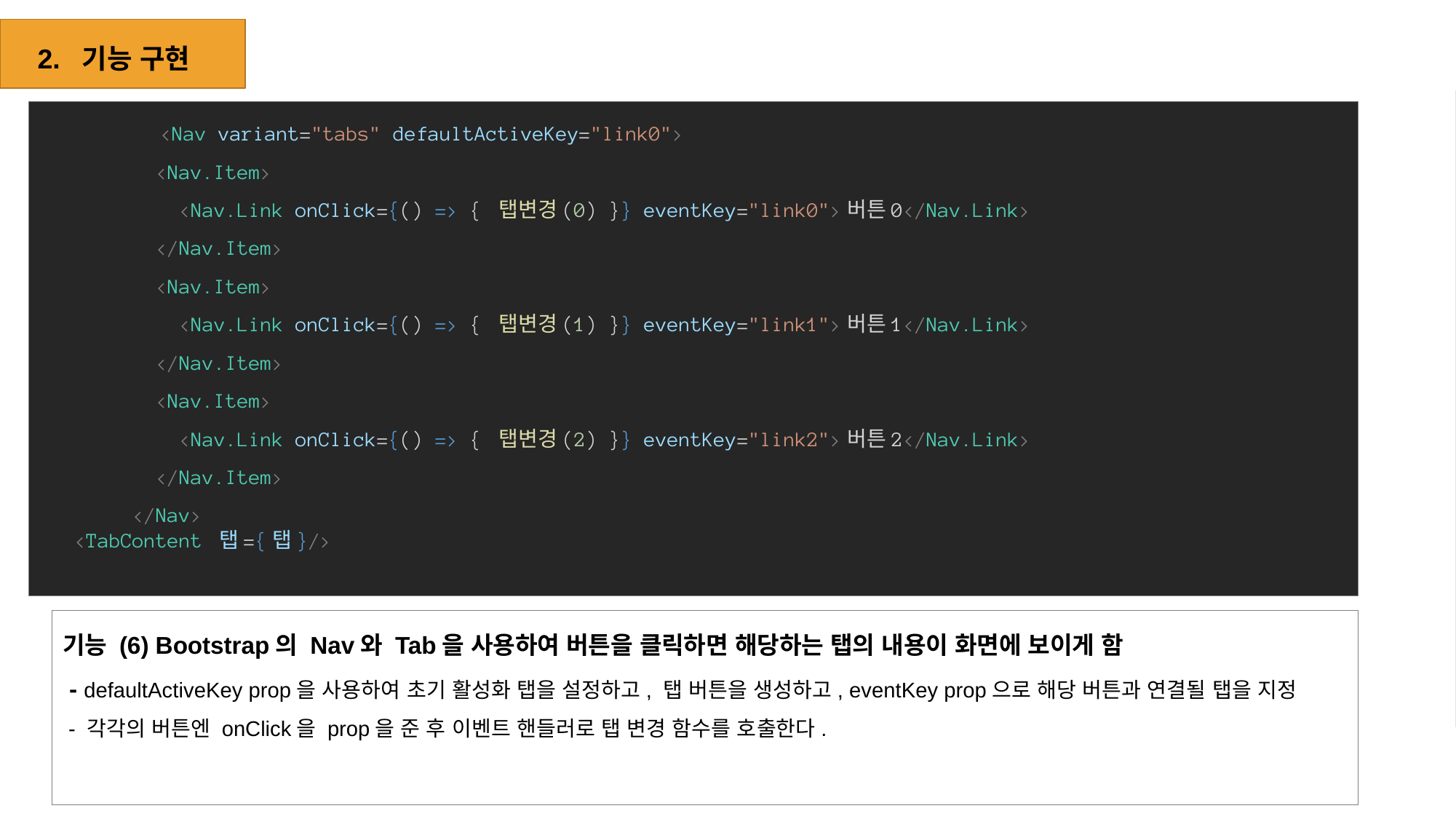

2.  기능 구현
	 <Nav variant="tabs" defaultActiveKey="link0">
          <Nav.Item>
            <Nav.Link onClick={() => { 탭변경(0) }} eventKey="link0">버튼0</Nav.Link>
          </Nav.Item>
          <Nav.Item>
            <Nav.Link onClick={() => { 탭변경(1) }} eventKey="link1">버튼1</Nav.Link>
          </Nav.Item>
          <Nav.Item>
            <Nav.Link onClick={() => { 탭변경(2) }} eventKey="link2">버튼2</Nav.Link>
          </Nav.Item>
        </Nav>
   <TabContent 탭={탭}/>

기능 (6) Bootstrap의 Nav와 Tab을 사용하여 버튼을 클릭하면 해당하는 탭의 내용이 화면에 보이게 함
 - defaultActiveKey prop을 사용하여 초기 활성화 탭을 설정하고, 탭 버튼을 생성하고, eventKey prop으로 해당 버튼과 연결될 탭을 지정
 - 각각의 버튼엔 onClick을 prop을 준 후 이벤트 핸들러로 탭 변경 함수를 호출한다.